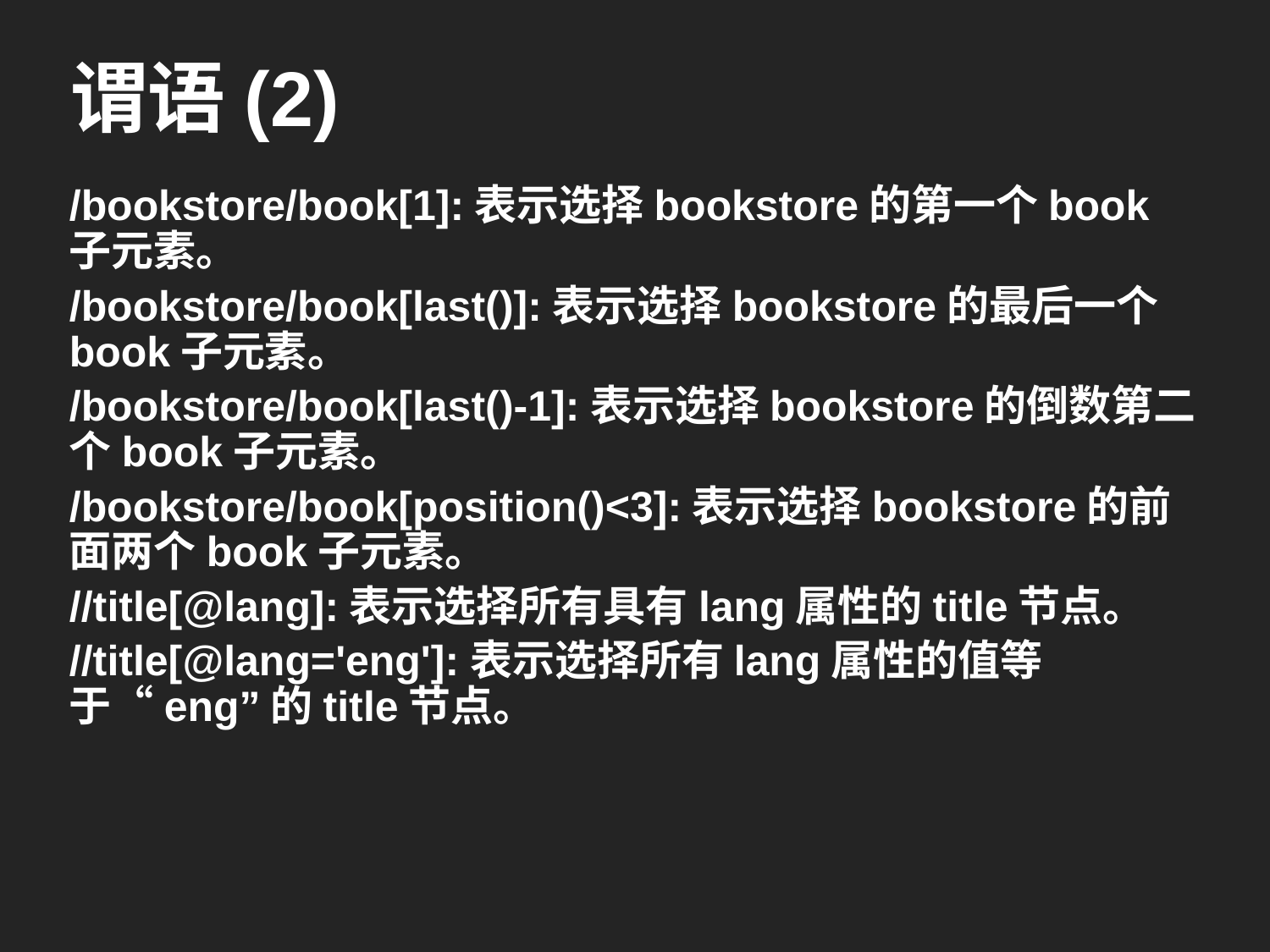

# 谓语(2)
/bookstore/book[1]:表示选择bookstore的第一个book子元素。
/bookstore/book[last()]:表示选择bookstore的最后一个book子元素。
/bookstore/book[last()-1]:表示选择bookstore的倒数第二个book子元素。
/bookstore/book[position()<3]:表示选择bookstore的前面两个book子元素。
//title[@lang]:表示选择所有具有lang属性的title节点。
//title[@lang='eng']:表示选择所有lang属性的值等于“eng”的title节点。